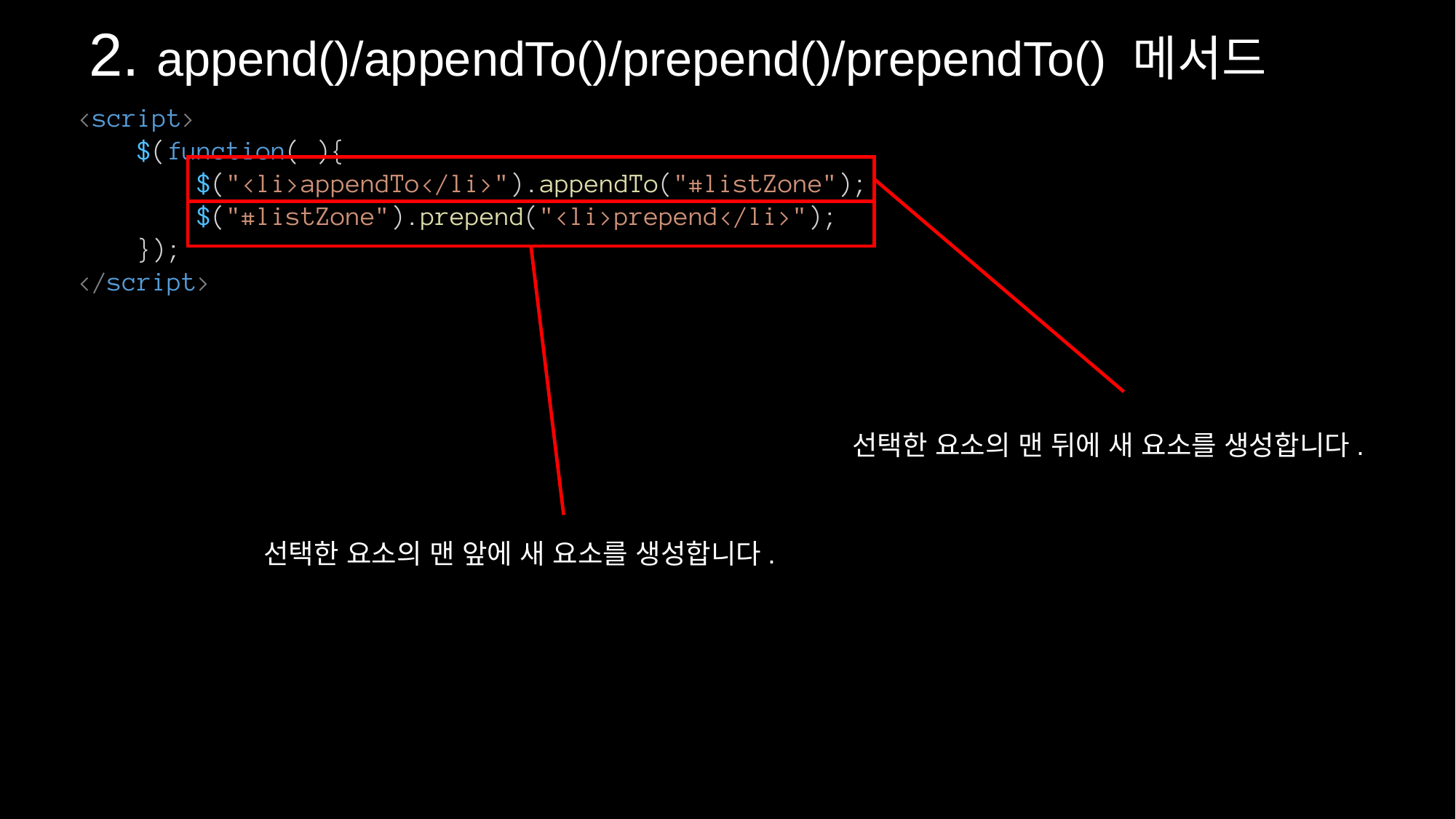

2. append()/appendTo()/prepend()/prependTo() 메서드
<script>
    $(function( ){
        $("<li>appendTo</li>").appendTo("#listZone");
        $("#listZone").prepend("<li>prepend</li>");
    });
</script>

선택한 요소의 맨 뒤에 새 요소를 생성합니다.
선택한 요소의 맨 앞에 새 요소를 생성합니다.